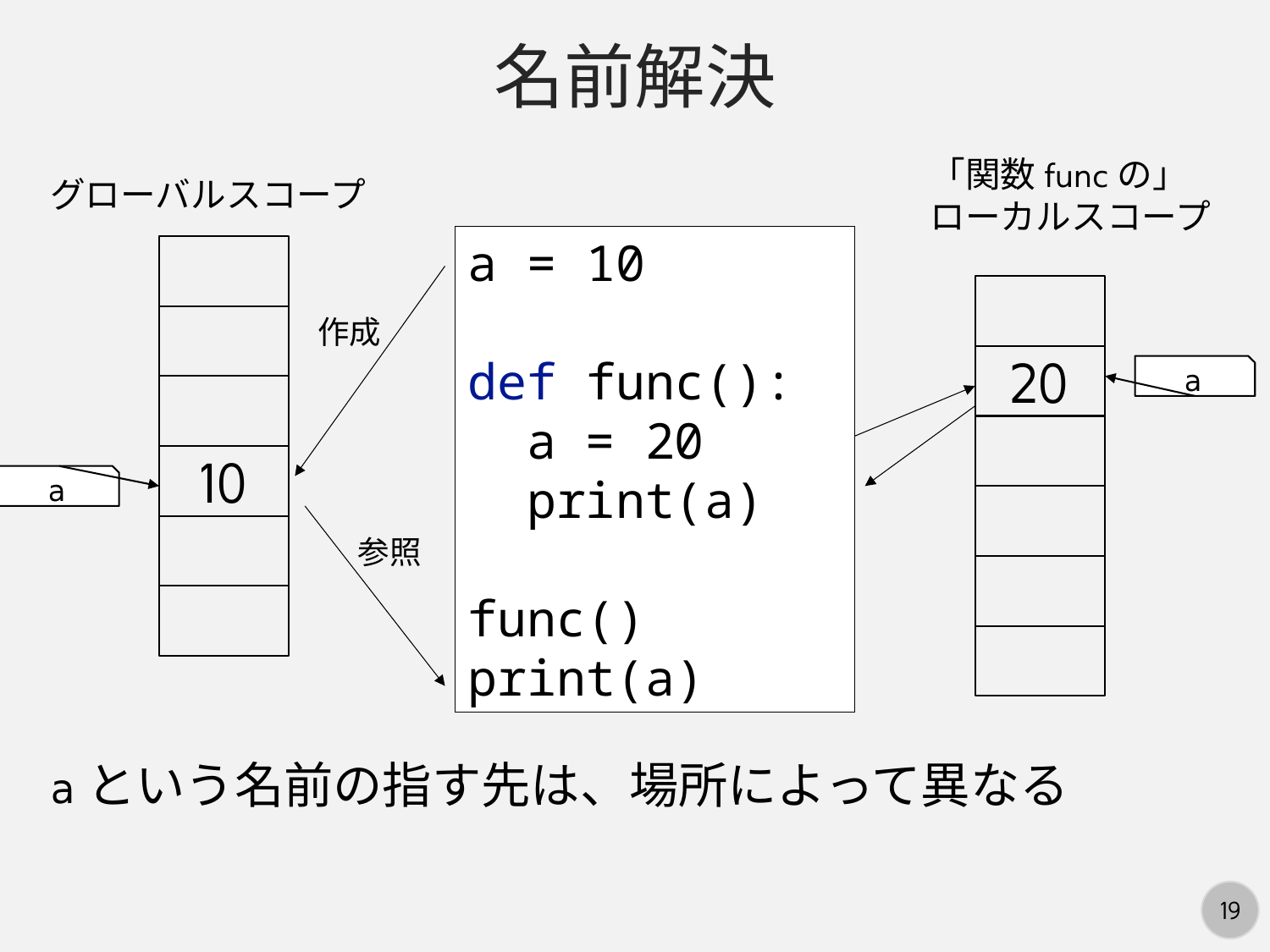

名前解決
「関数funcの」
ローカルスコープ
グローバルスコープ
a = 10
def func():
  a = 20
  print(a)
func()
print(a)

作成
20
a

10
a

参照

aという名前の指す先は、場所によって異なる